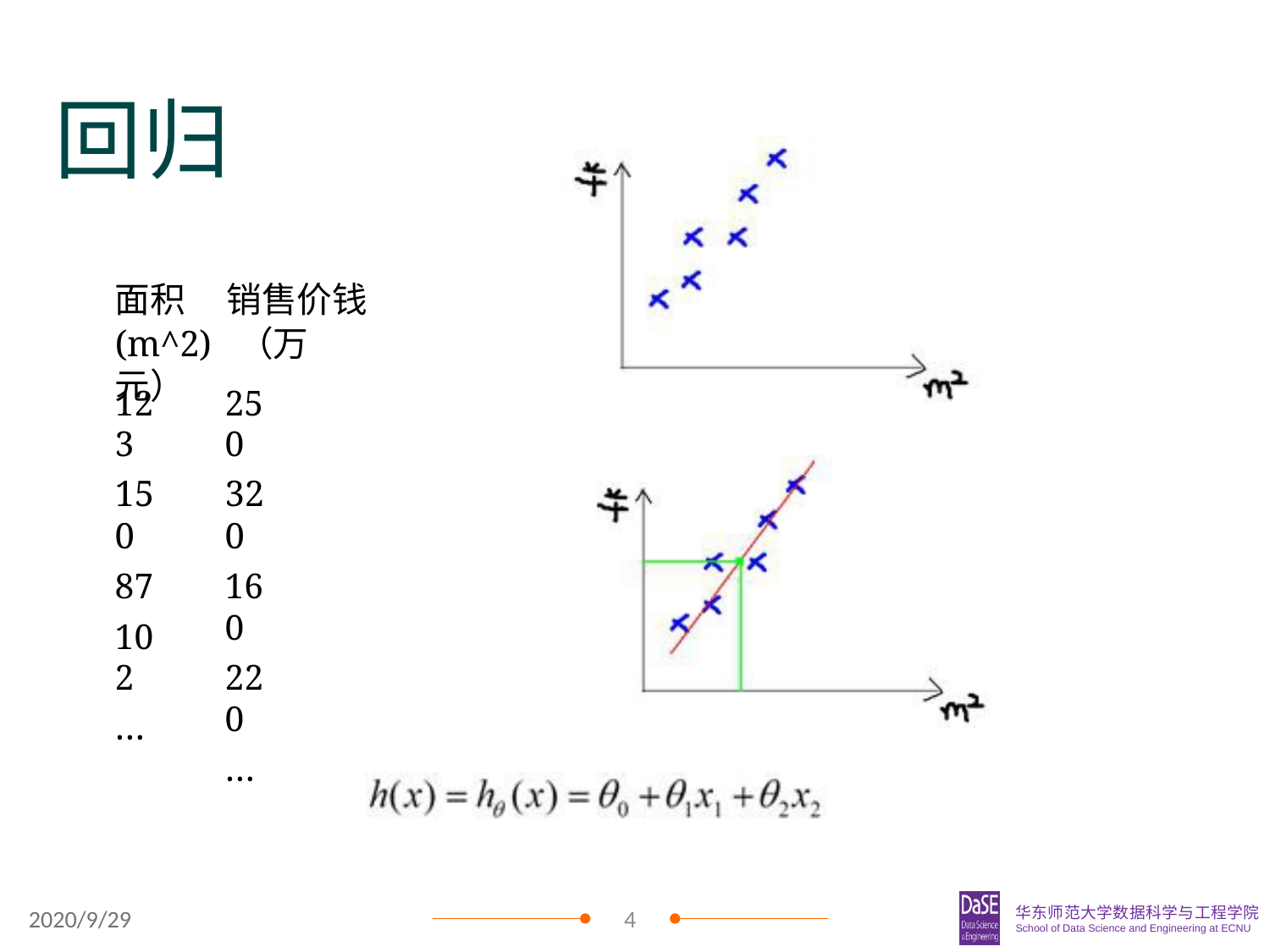

回归

面积	销售价钱
(m^2)  （万元）
123
150
87
102
…
250
320
160
220
…